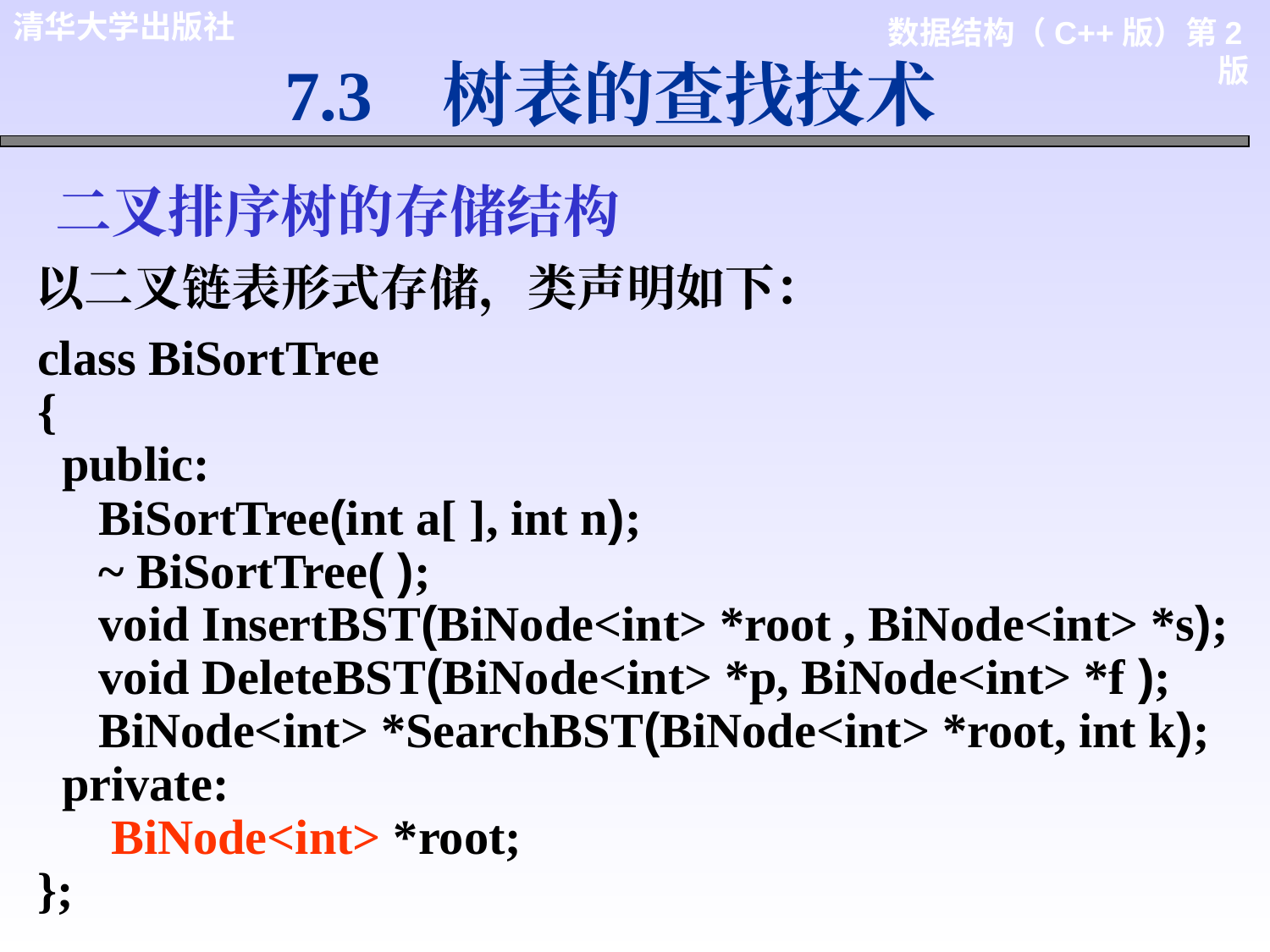

7.3   树表的查找技术
二叉排序树的存储结构
以二叉链表形式存储，类声明如下：
class BiSortTree
{
  public:
     BiSortTree(int a[ ], int n);
     ~ BiSortTree( );
     void InsertBST(BiNode<int> *root , BiNode<int> *s);
     void DeleteBST(BiNode<int> *p, BiNode<int> *f );
     BiNode<int> *SearchBST(BiNode<int> *root, int k);
  private:
      BiNode<int> *root;
};